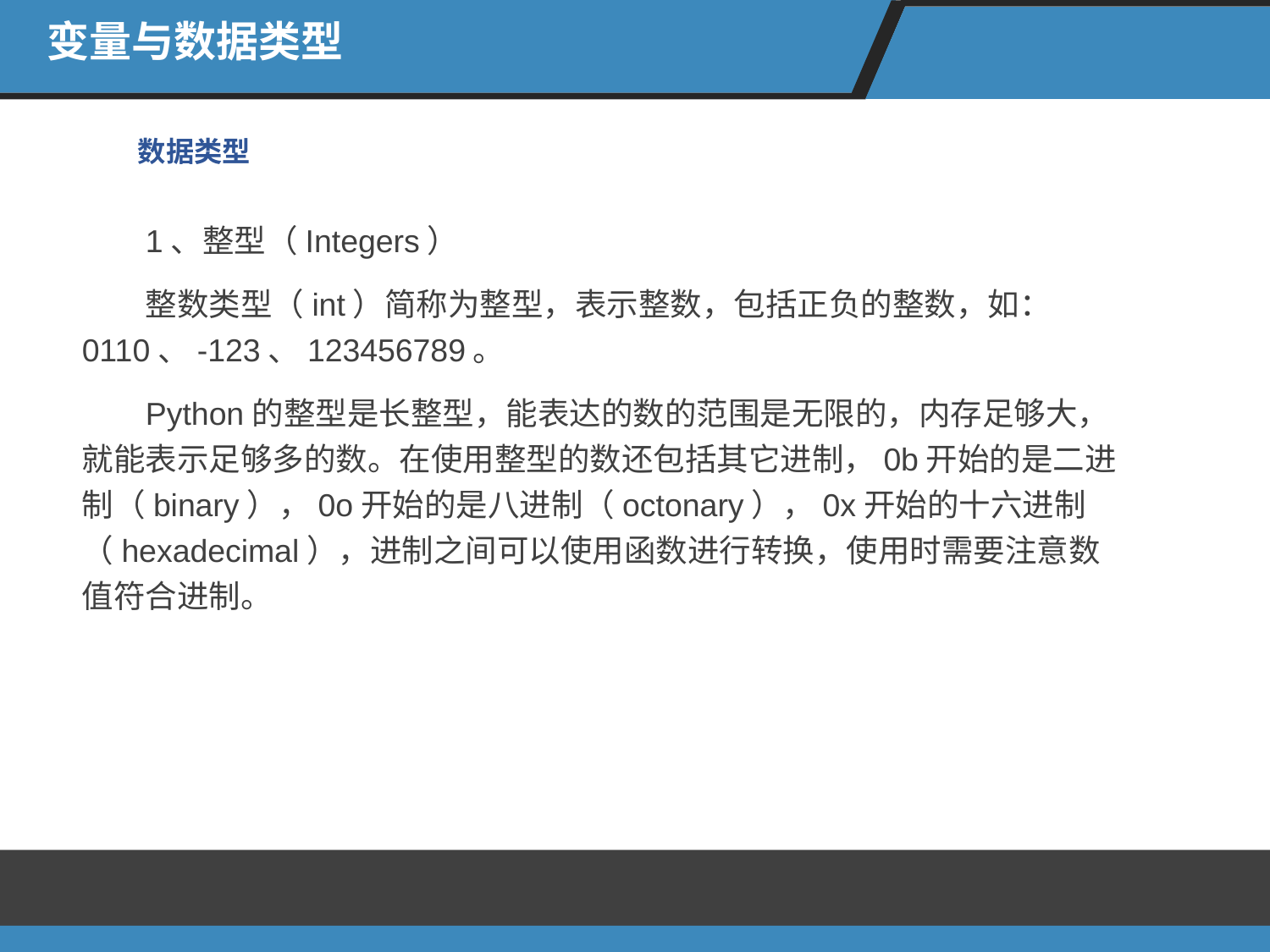

变量与数据类型
数据类型
1、整型（Integers）
整数类型（int）简称为整型，表示整数，包括正负的整数，如：0110、-123、123456789。
Python的整型是长整型，能表达的数的范围是无限的，内存足够大，就能表示足够多的数。在使用整型的数还包括其它进制，0b开始的是二进制（binary），0o开始的是八进制（octonary），0x开始的十六进制（hexadecimal），进制之间可以使用函数进行转换，使用时需要注意数值符合进制。